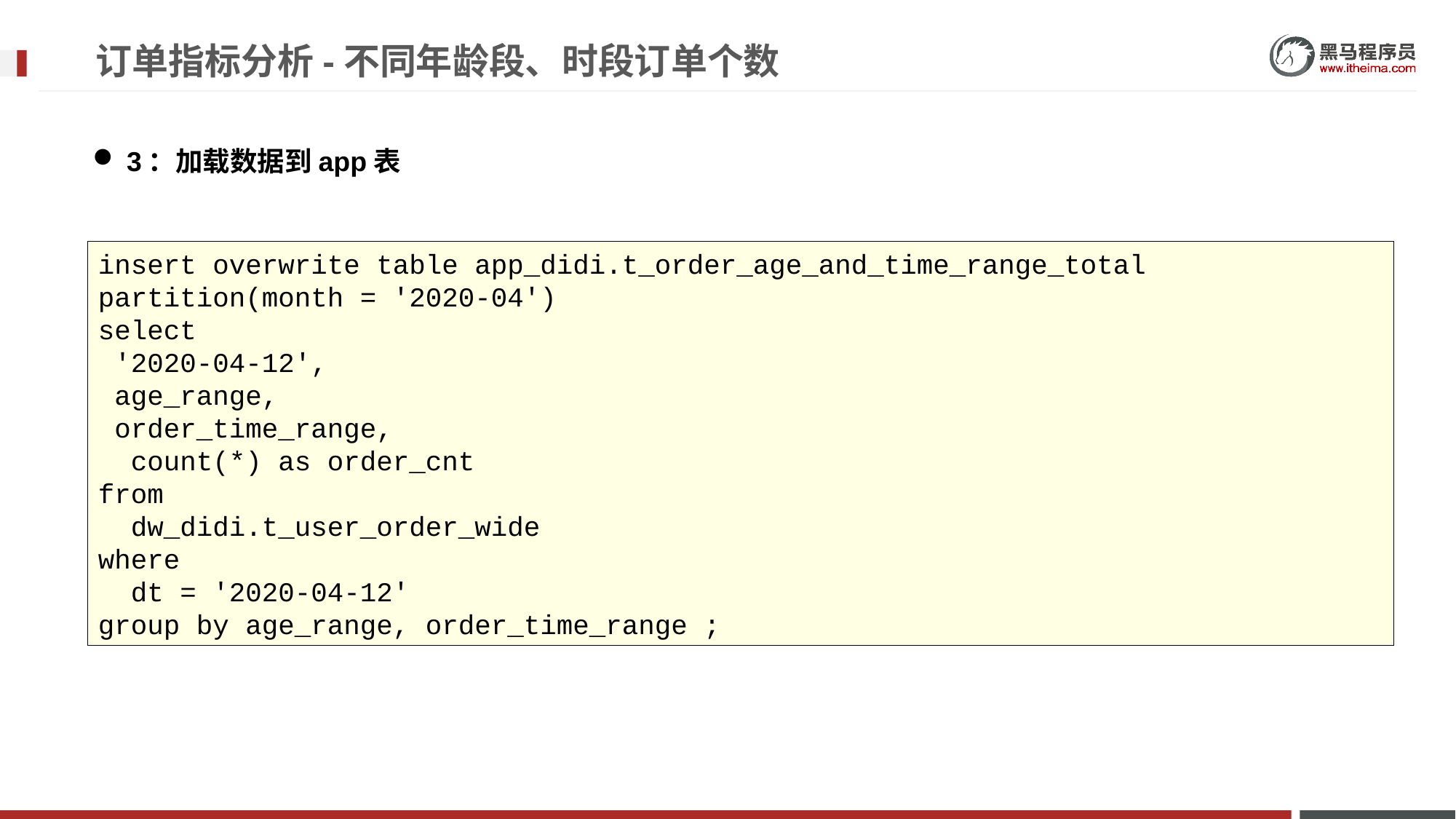

# 订单指标分析-不同年龄段、时段订单个数
3：加载数据到app表

insert overwrite table app_didi.t_order_age_and_time_range_total partition(month = '2020-04')
select
 '2020-04-12',
 age_range,
 order_time_range,
  count(*) as order_cnt
from
  dw_didi.t_user_order_wide
where
  dt = '2020-04-12'
group by age_range, order_time_range ;